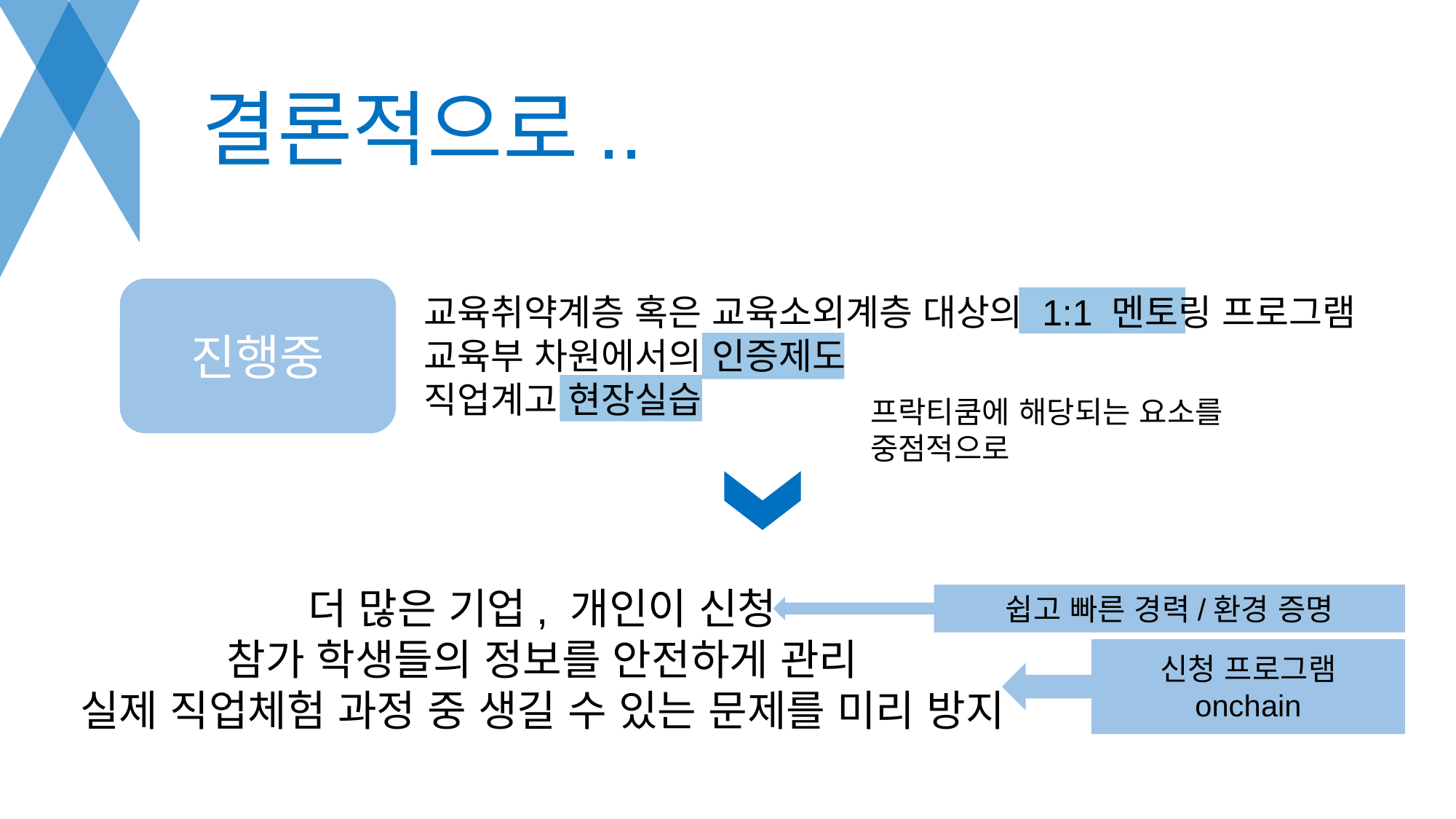

결론적으로..
진행중
교육취약계층 혹은 교육소외계층 대상의 1:1 멘토링 프로그램
교육부 차원에서의 인증제도
직업계고 현장실습

프락티쿰에 해당되는 요소를 중점적으로

더 많은 기업, 개인이 신청
참가 학생들의 정보를 안전하게 관리
실제 직업체험 과정 중 생길 수 있는 문제를 미리 방지
쉽고 빠른 경력/환경 증명
신청 프로그램
onchain